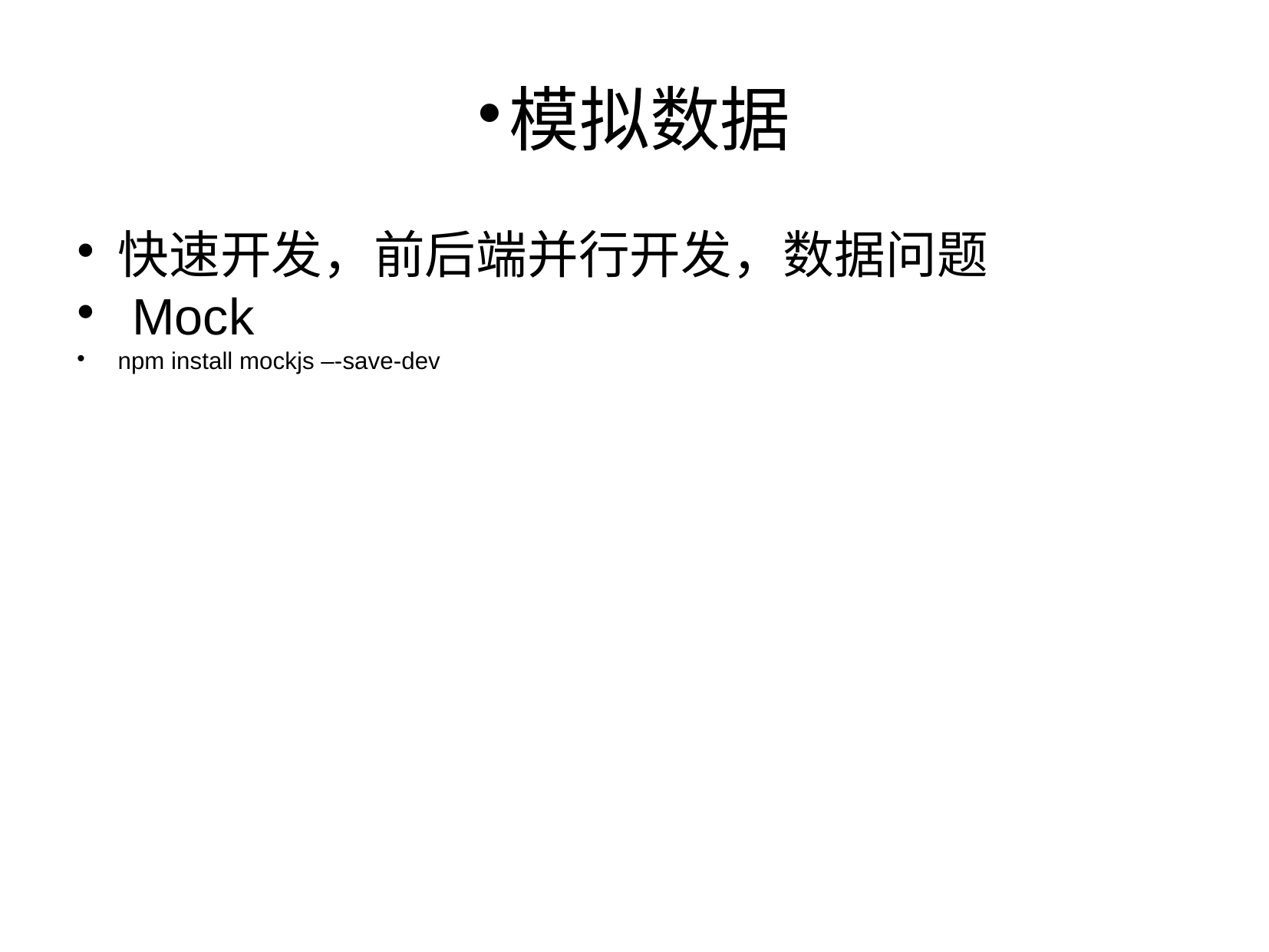

模拟数据
快速开发，前后端并行开发，数据问题
 Mock
npm install mockjs –-save-dev